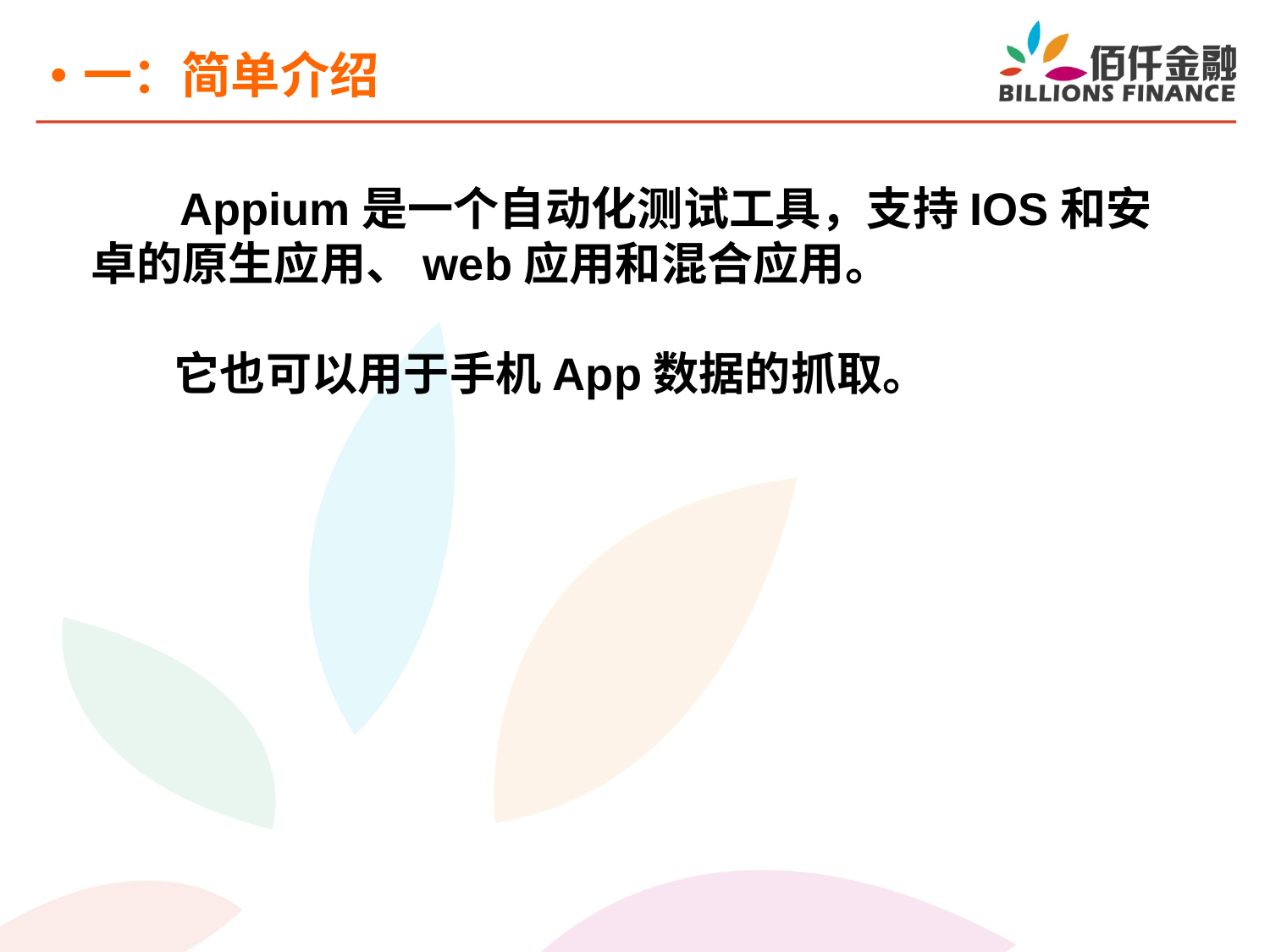

一：简单介绍
       Appium是一个自动化测试工具，支持IOS和安卓的原生应用、web应用和混合应用。

       它也可以用于手机App数据的抓取。